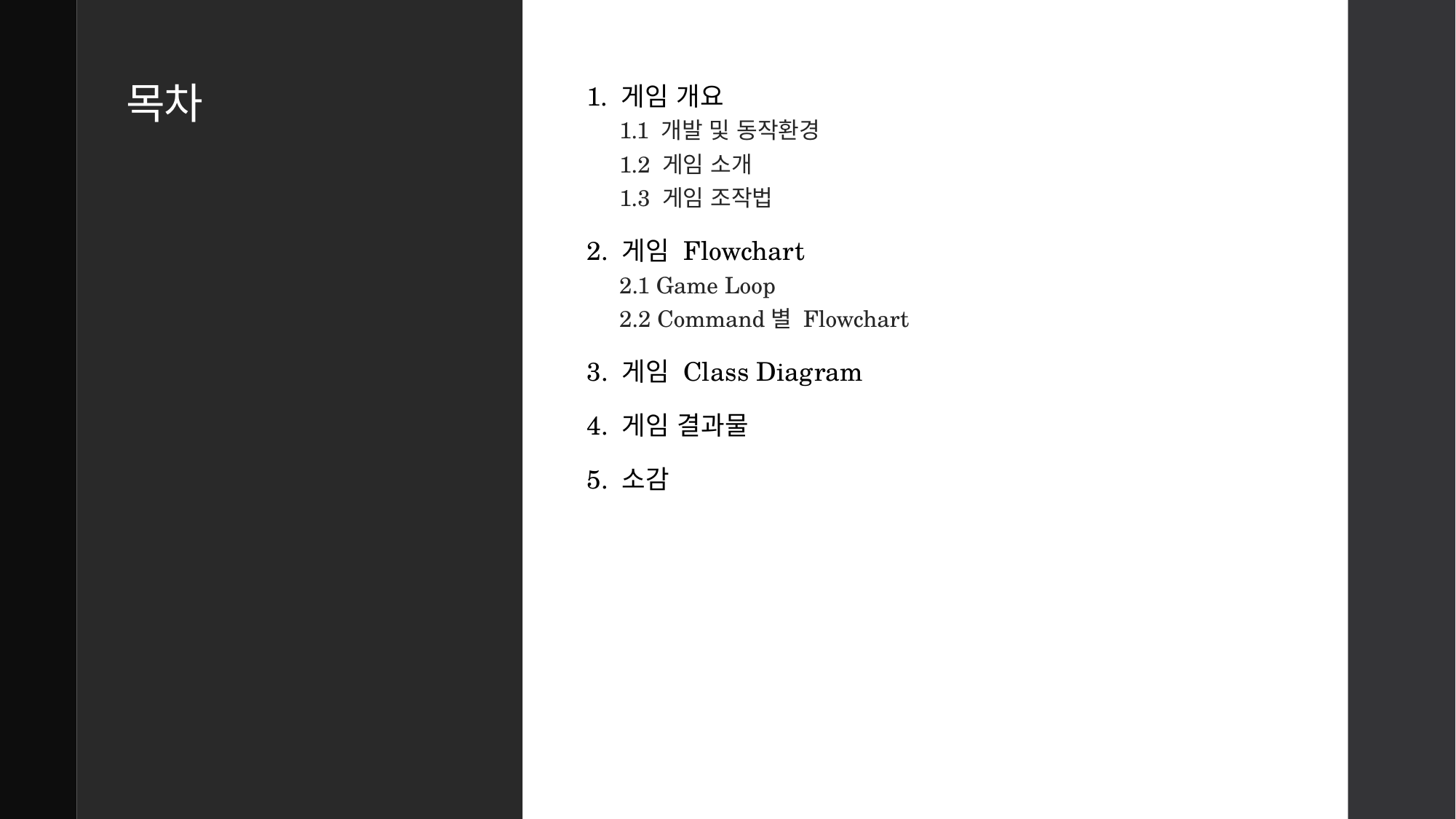

# 목차
1. 게임 개요
1.1 개발 및 동작환경
1.2 게임 소개
1.3 게임 조작법
2. 게임 Flowchart
2.1 Game Loop
2.2 Command별 Flowchart
3. 게임 Class Diagram
4. 게임 결과물
5. 소감